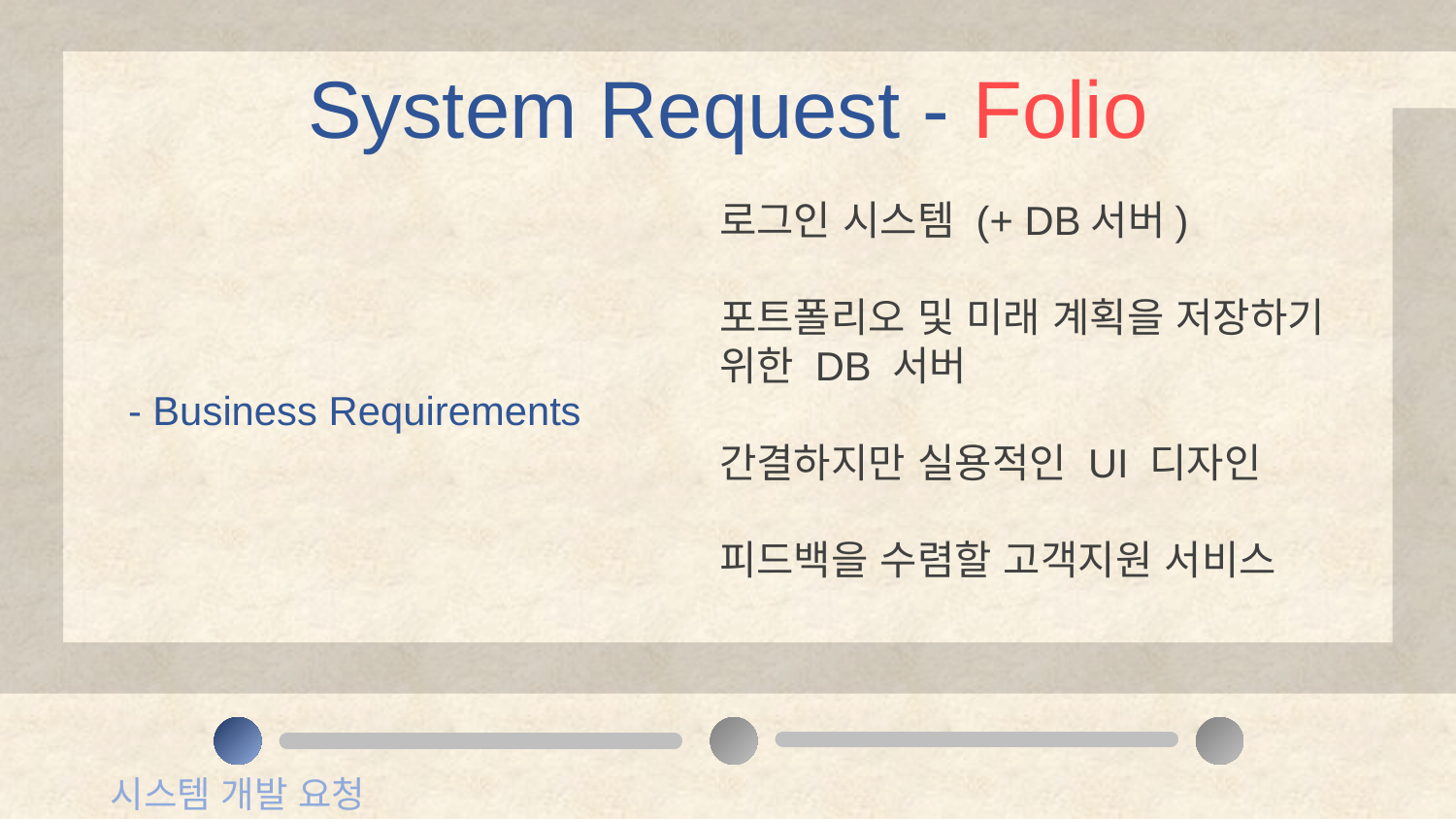

System Request - Folio
로그인 시스템 (+ DB서버)

포트폴리오 및 미래 계획을 저장하기
위한 DB 서버

간결하지만 실용적인 UI 디자인

피드백을 수렴할 고객지원 서비스
- Business Requirements

시스템 개발 요청